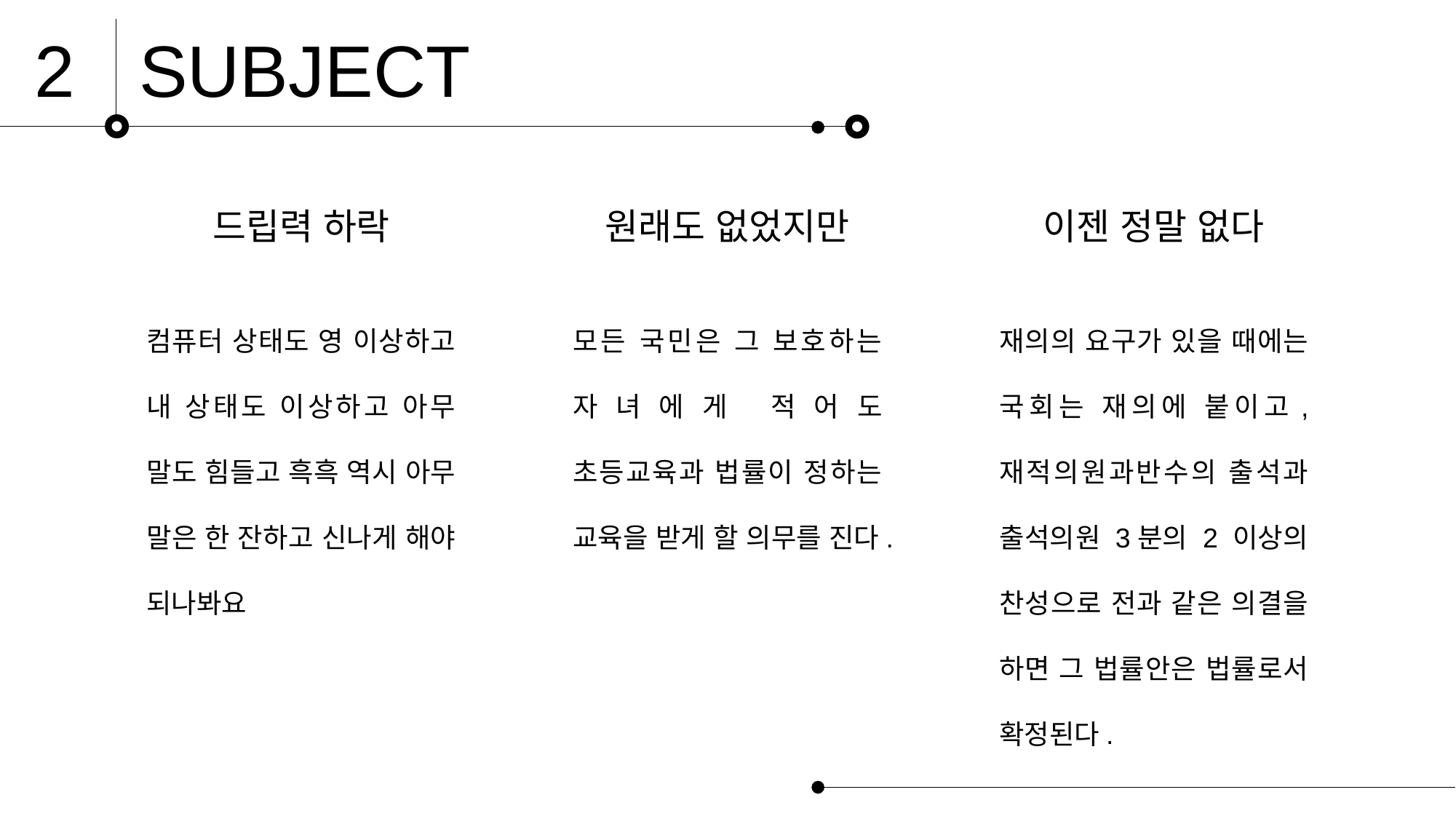

2
SUBJECT
드립력 하락
컴퓨터 상태도 영 이상하고 내 상태도 이상하고 아무 말도 힘들고 흑흑 역시 아무 말은 한 잔하고 신나게 해야 되나봐요
원래도 없었지만
모든 국민은 그 보호하는 자녀에게 적어도 초등교육과 법률이 정하는 교육을 받게 할 의무를 진다.
이젠 정말 없다
재의의 요구가 있을 때에는 국회는 재의에 붙이고, 재적의원과반수의 출석과 출석의원 3분의 2 이상의 찬성으로 전과 같은 의결을 하면 그 법률안은 법률로서 확정된다.